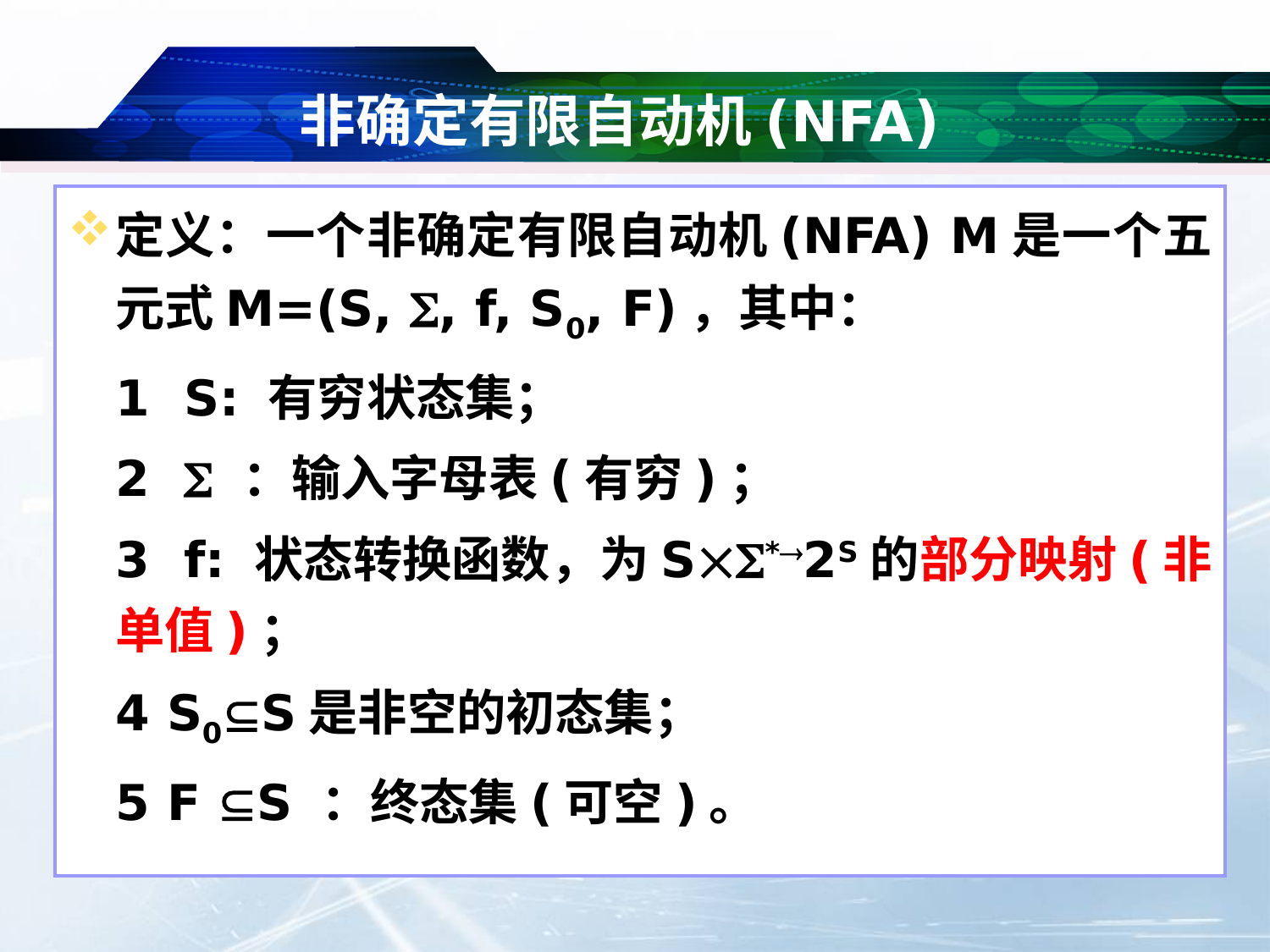

# 非确定有限自动机(NFA)
定义：一个非确定有限自动机(NFA) M是一个五元式M=(S, Σ, f, S0, F)，其中：
	1  S: 有穷状态集；
	2  Σ ：输入字母表(有穷)；
	3  f: 状态转换函数，为S×Σ*→2S的部分映射(非单值)；
	4 S0⊆S是非空的初态集；
	5 F ⊆S ：终态集(可空)。